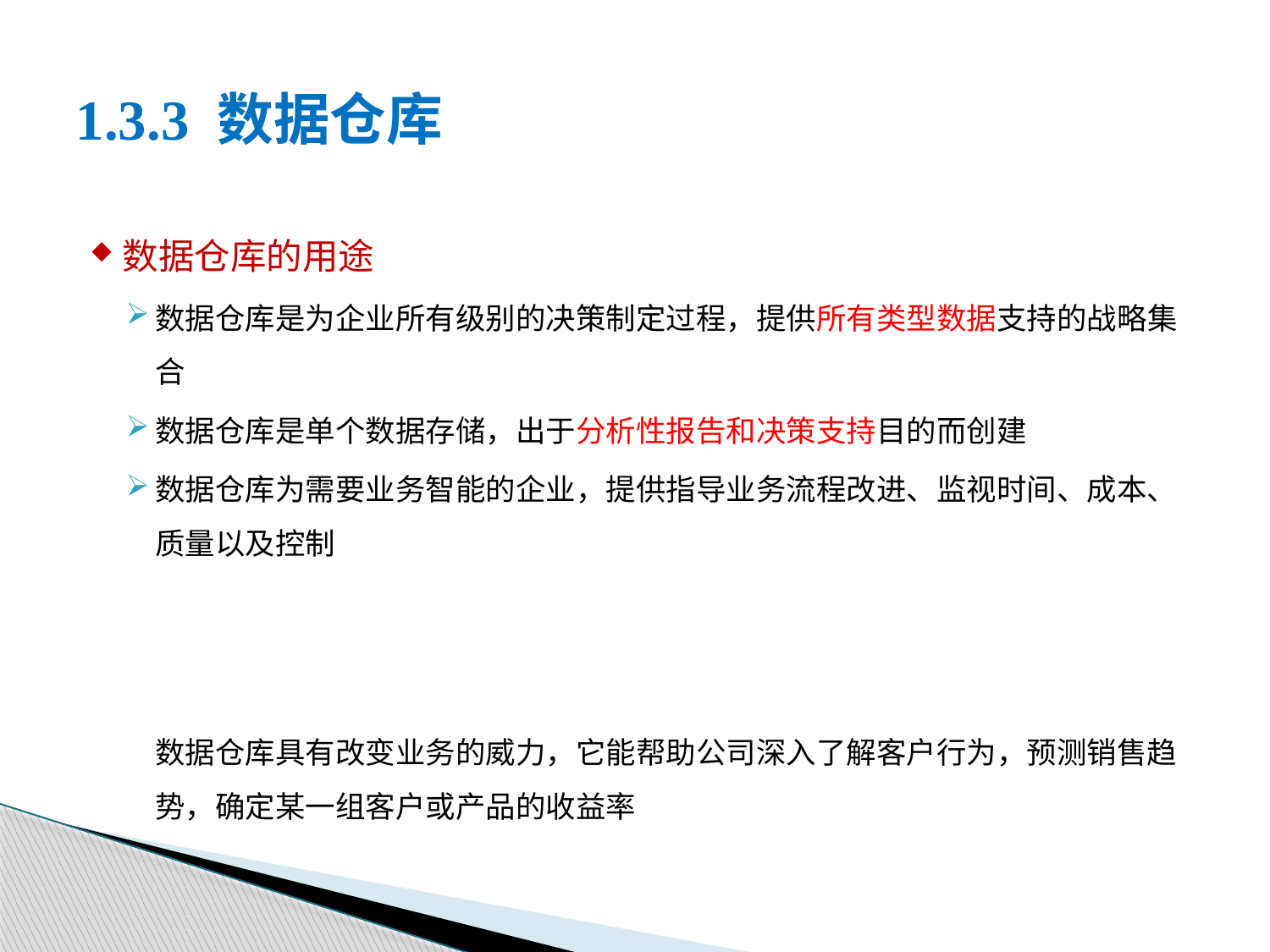

# 1.3.3 数据仓库
数据仓库的用途
数据仓库是为企业所有级别的决策制定过程，提供所有类型数据支持的战略集合
数据仓库是单个数据存储，出于分析性报告和决策支持目的而创建
数据仓库为需要业务智能的企业，提供指导业务流程改进、监视时间、成本、质量以及控制

数据仓库具有改变业务的威力，它能帮助公司深入了解客户行为，预测销售趋势，确定某一组客户或产品的收益率